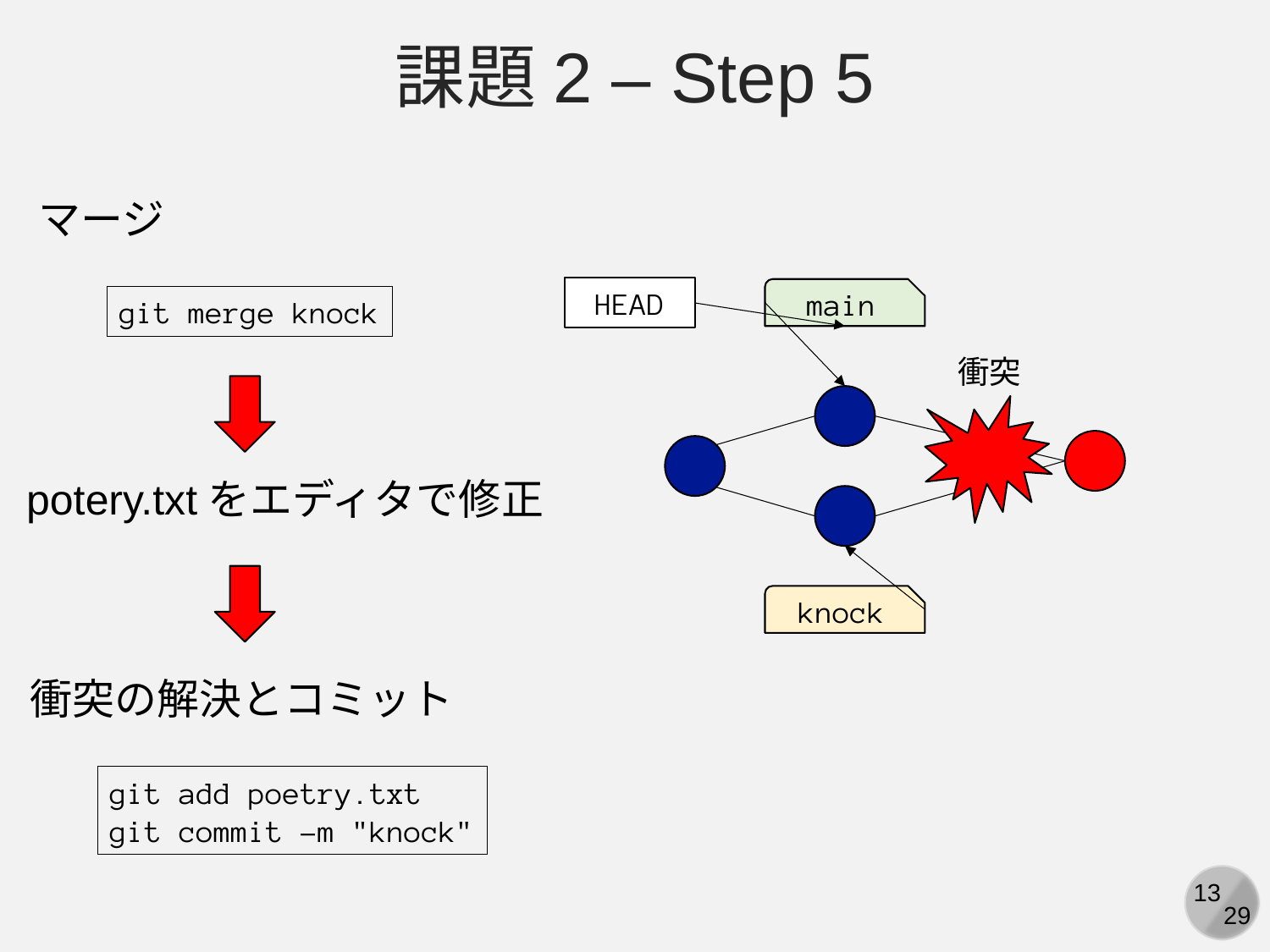

課題2 – Step 5
マージ
HEAD
main
git merge knock
衝突

potery.txtをエディタで修正

knock
衝突の解決とコミット
git add poetry.txt
git commit -m "knock"